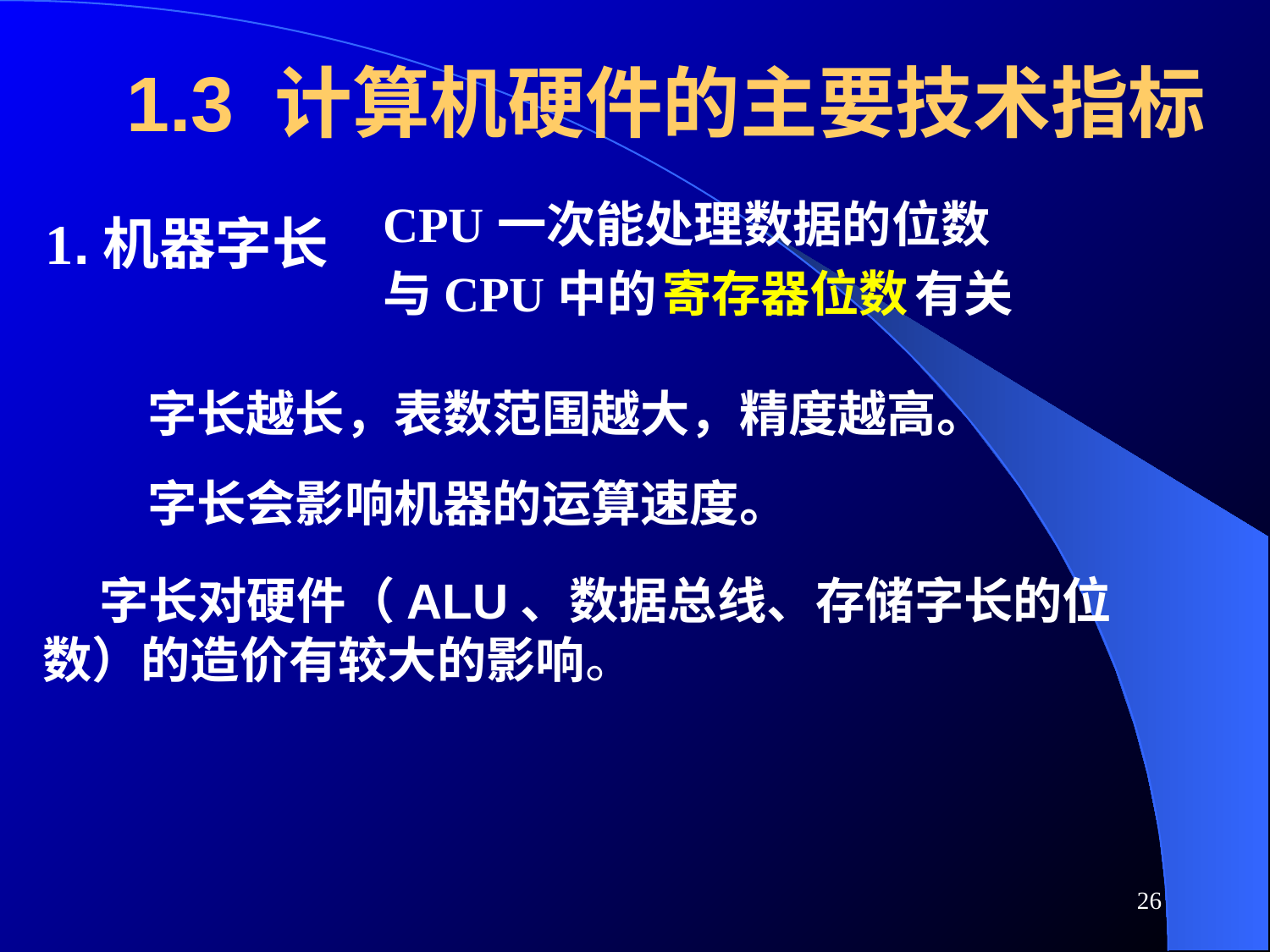

# 1.3 计算机硬件的主要技术指标
CPU 一次能处理数据的位数
与 CPU 中的 寄存器位数 有关
1.机器字长
字长越长，表数范围越大，精度越高。
字长会影响机器的运算速度。
    字长对硬件（ALU、数据总线、存储字长的位数）的造价有较大的影响。
26